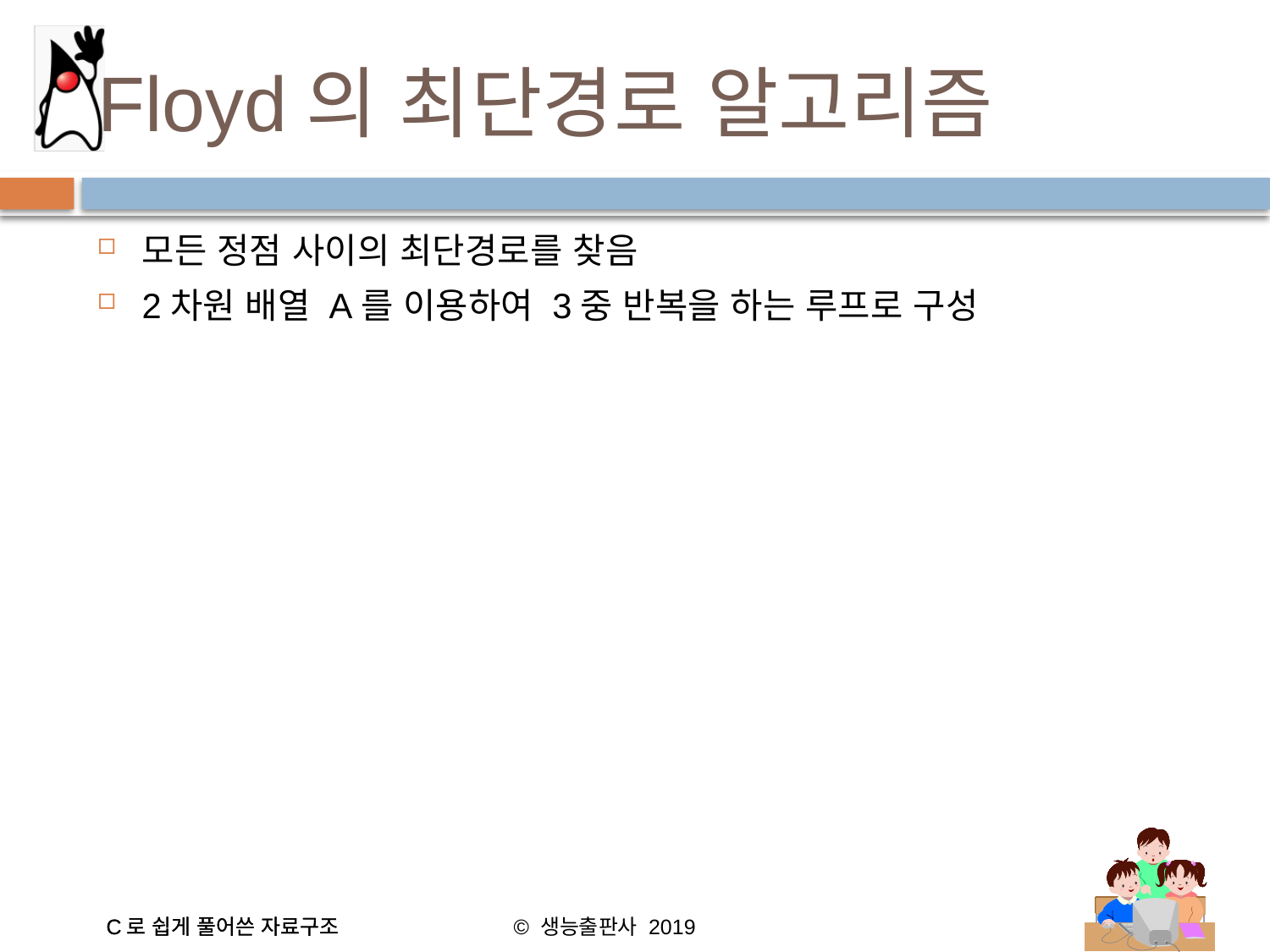

# Floyd의 최단경로 알고리즘
모든 정점 사이의 최단경로를 찾음
2차원 배열 A를 이용하여 3중 반복을 하는 루프로 구성